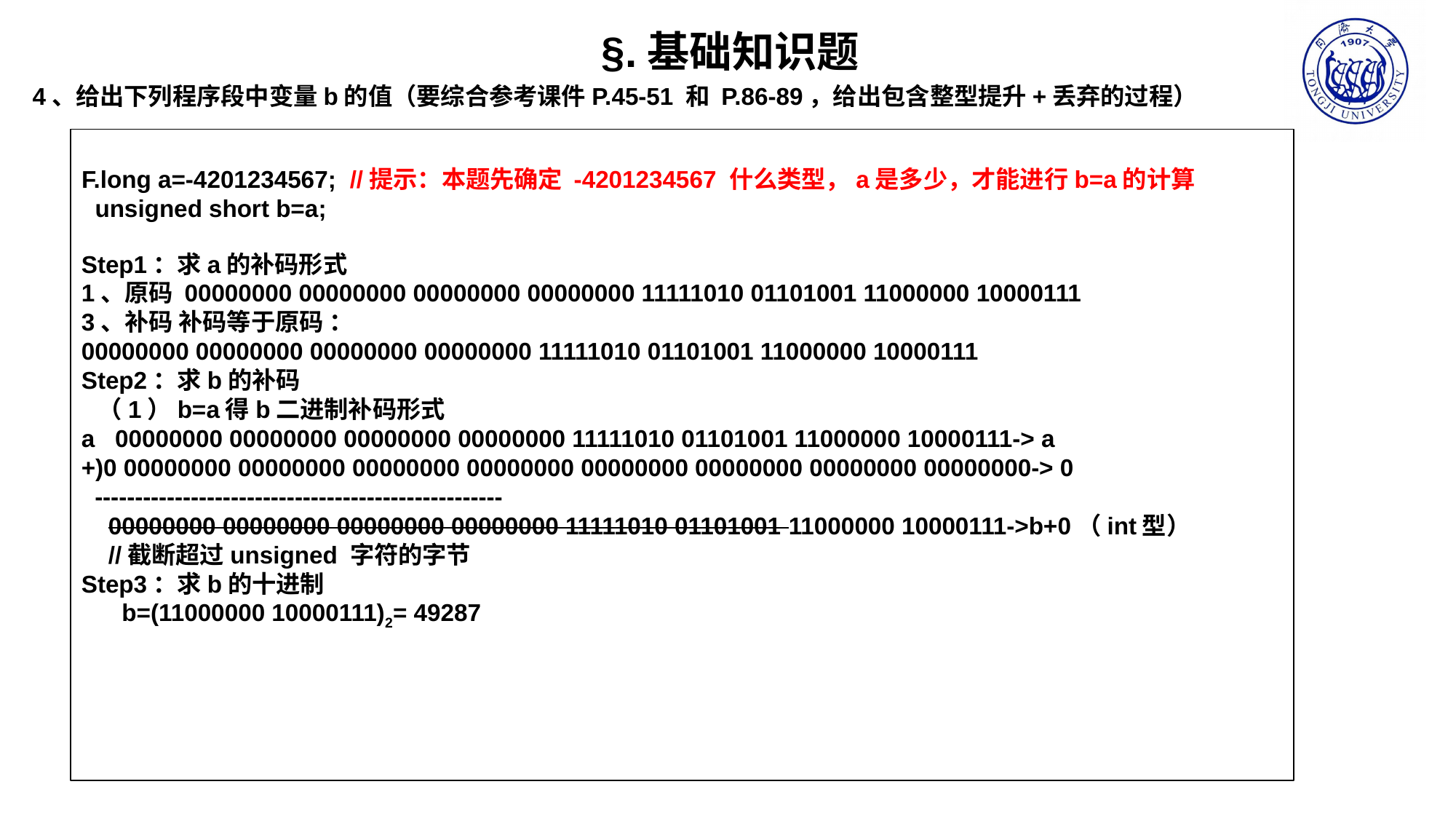

§.基础知识题
4、给出下列程序段中变量b的值（要综合参考课件P.45-51 和 P.86-89，给出包含整型提升+丢弃的过程）

F.long a=-4201234567;  //提示：本题先确定 -4201234567 什么类型，a是多少，才能进行b=a的计算
  unsigned short b=a;
Step1：求a的补码形式
1、原码 00000000 00000000 00000000 00000000 11111010 01101001 11000000 10000111
3、补码 补码等于原码 ：
00000000 00000000 00000000 00000000 11111010 01101001 11000000 10000111
Step2：求b的补码
  （1）b=a得b二进制补码形式
a   00000000 00000000 00000000 00000000 11111010 01101001 11000000 10000111-> a
+)0 00000000 00000000 00000000 00000000 00000000 00000000 00000000 00000000-> 0
  ---------------------------------------------------
    00000000 00000000 00000000 00000000 11111010 01101001 11000000 10000111->b+0（int型）
    //截断超过unsigned 字符的字节
Step3：求b的十进制
      b=(11000000 10000111)2= 49287